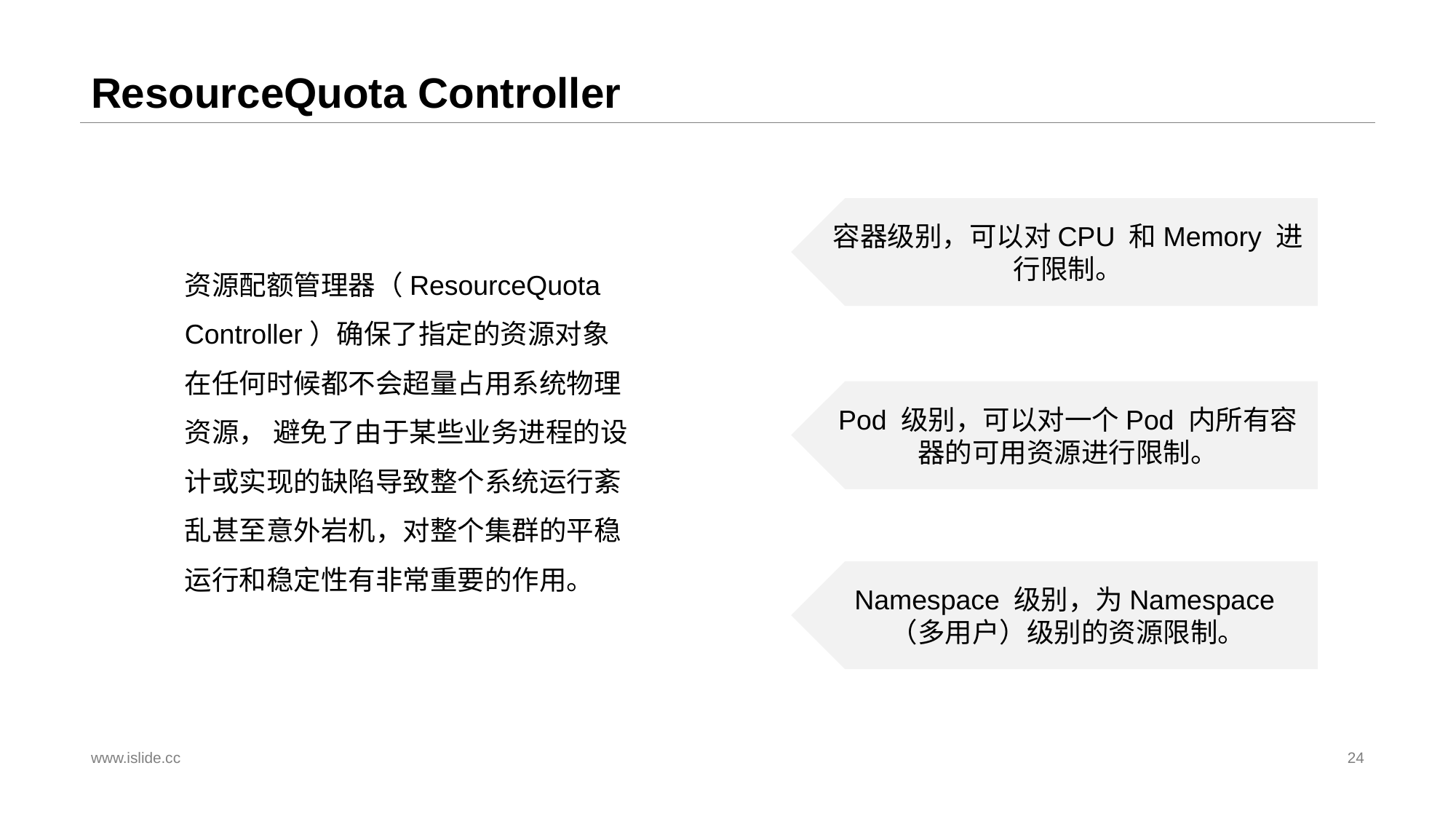

# ResourceQuota Controller
容器级别，可以对CPU 和Memory 进行限制。
资源配额管理器（ResourceQuota Controller）确保了指定的资源对象在任何时候都不会超量占用系统物理资源， 避免了由于某些业务进程的设计或实现的缺陷导致整个系统运行紊乱甚至意外岩机，对整个集群的平稳运行和稳定性有非常重要的作用。
Pod 级别，可以对一个Pod 内所有容器的可用资源进行限制。
Namespace 级别，为Namespace（多用户）级别的资源限制。
www.islide.cc
24